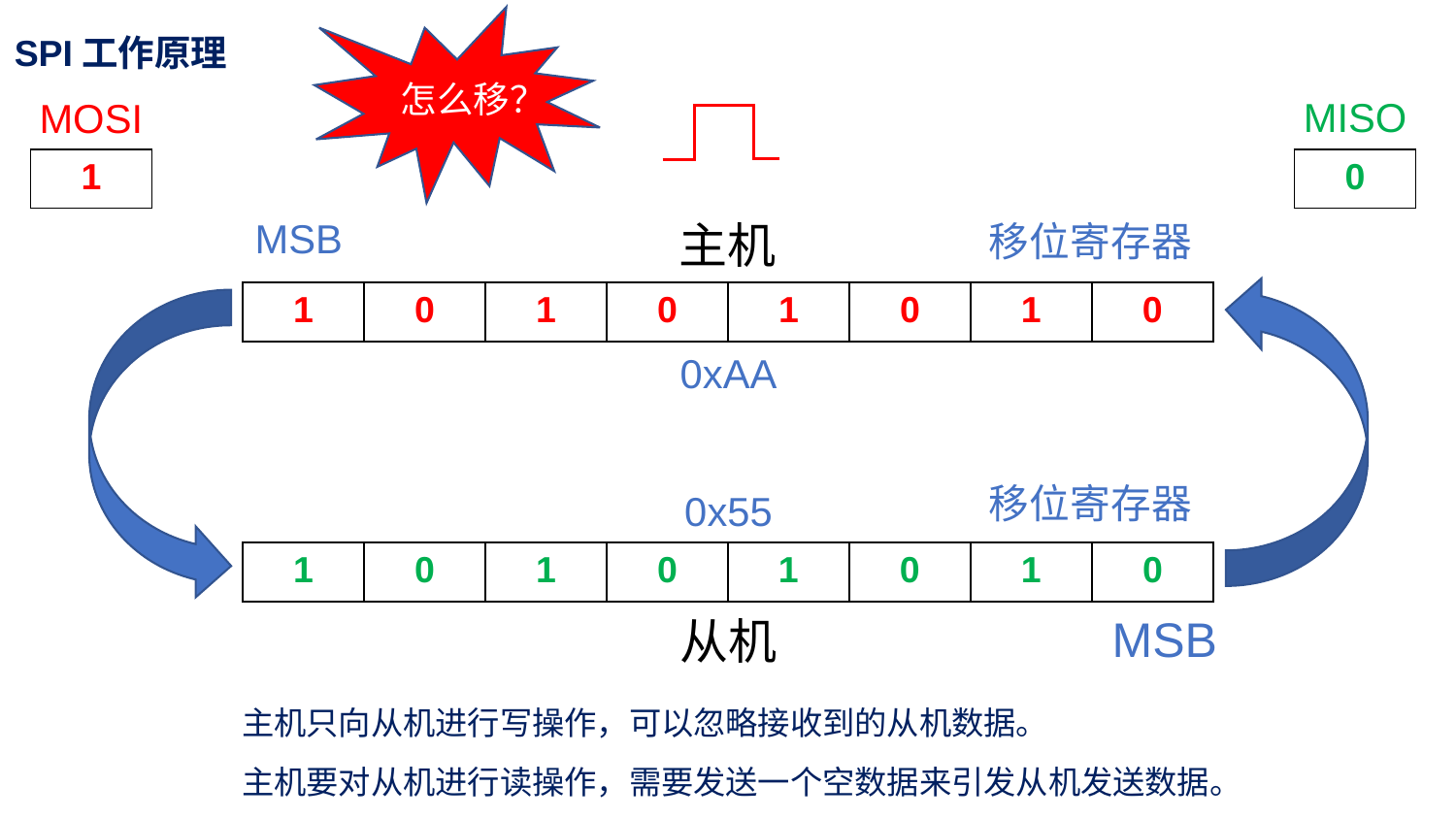

SPI工作原理
怎么移？
MISO
MOSI
| 1 |
| --- |
| 0 |
| --- |
MSB
主机
移位寄存器

| 1 |
| --- |
| 0 | 1 | 0 | 1 | 0 | 1 | 0 |
| --- | --- | --- | --- | --- | --- | --- |

0xAA
移位寄存器
0x55
| 1 | 0 | 1 | 0 | 1 | 0 | 1 |
| --- | --- | --- | --- | --- | --- | --- |
| 0 |
| --- |
MSB
从机
主机只向从机进行写操作，可以忽略接收到的从机数据。
主机要对从机进行读操作，需要发送一个空数据来引发从机发送数据。